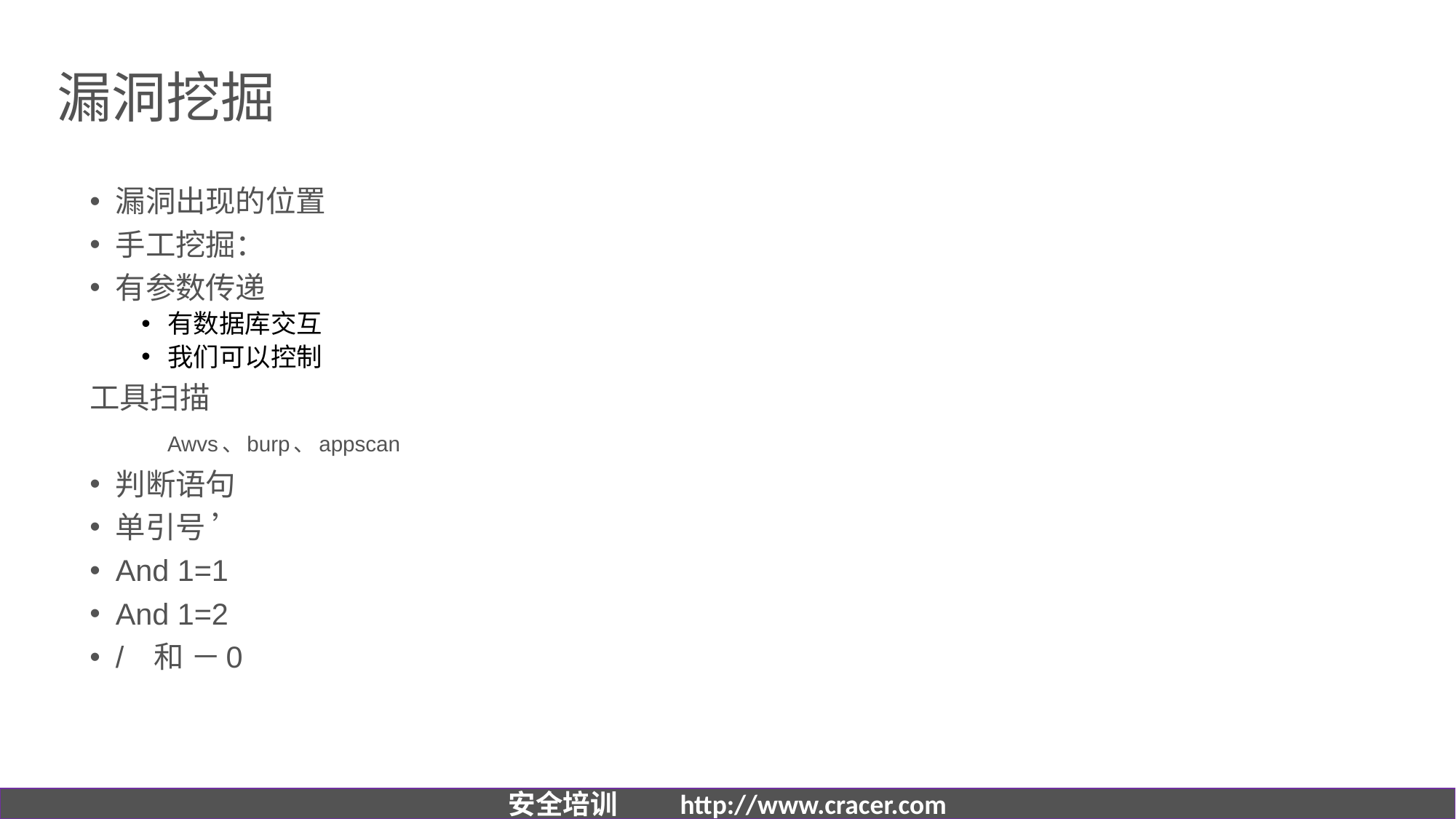

# 漏洞挖掘
漏洞出现的位置
手工挖掘：
有参数传递
有数据库交互
我们可以控制
工具扫描
	Awvs、burp、appscan
判断语句
单引号 ’
And 1=1
And 1=2
/   和 －0